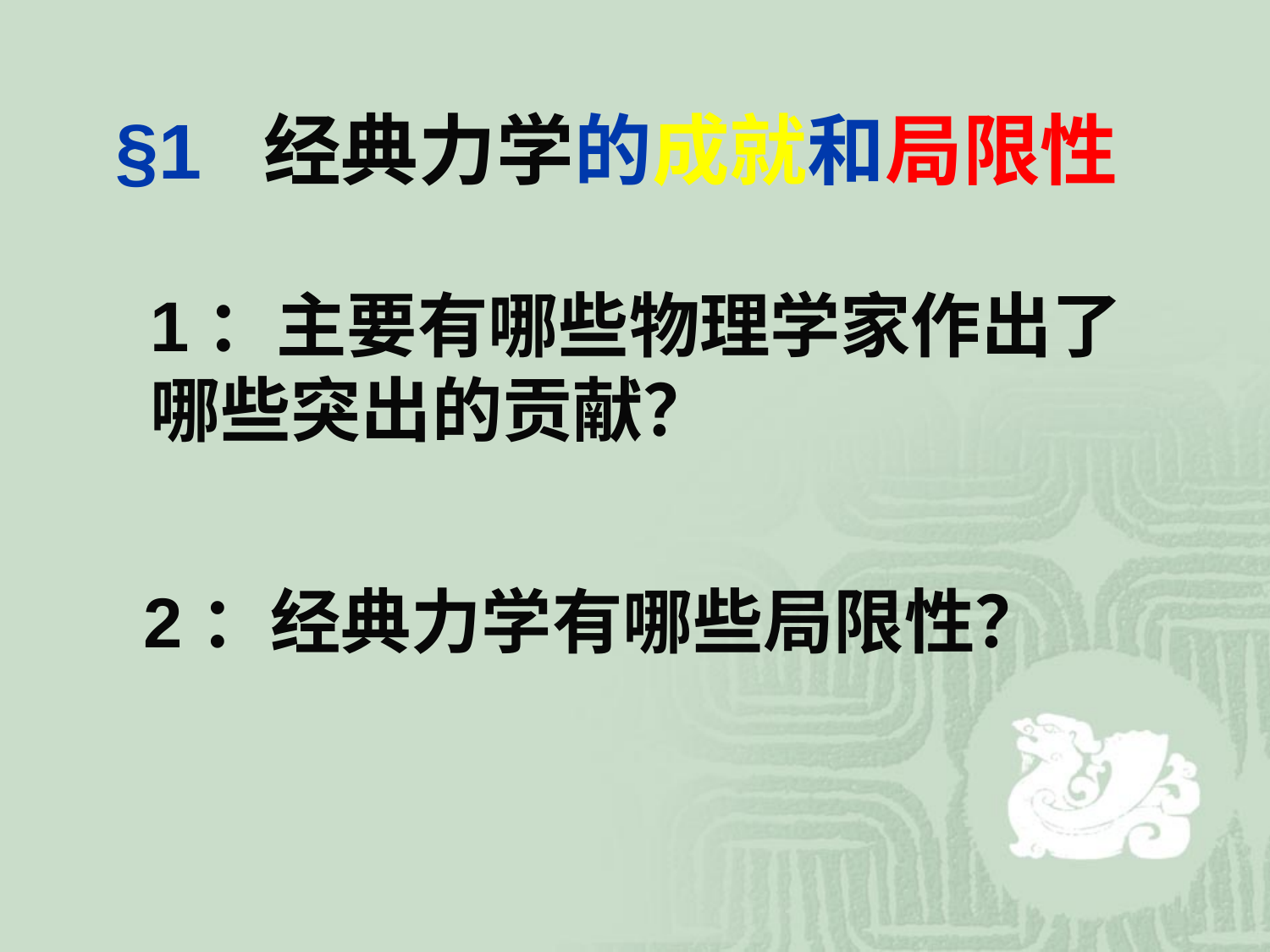

§1  经典力学的成就和局限性
1：主要有哪些物理学家作出了哪些突出的贡献？
2：经典力学有哪些局限性？